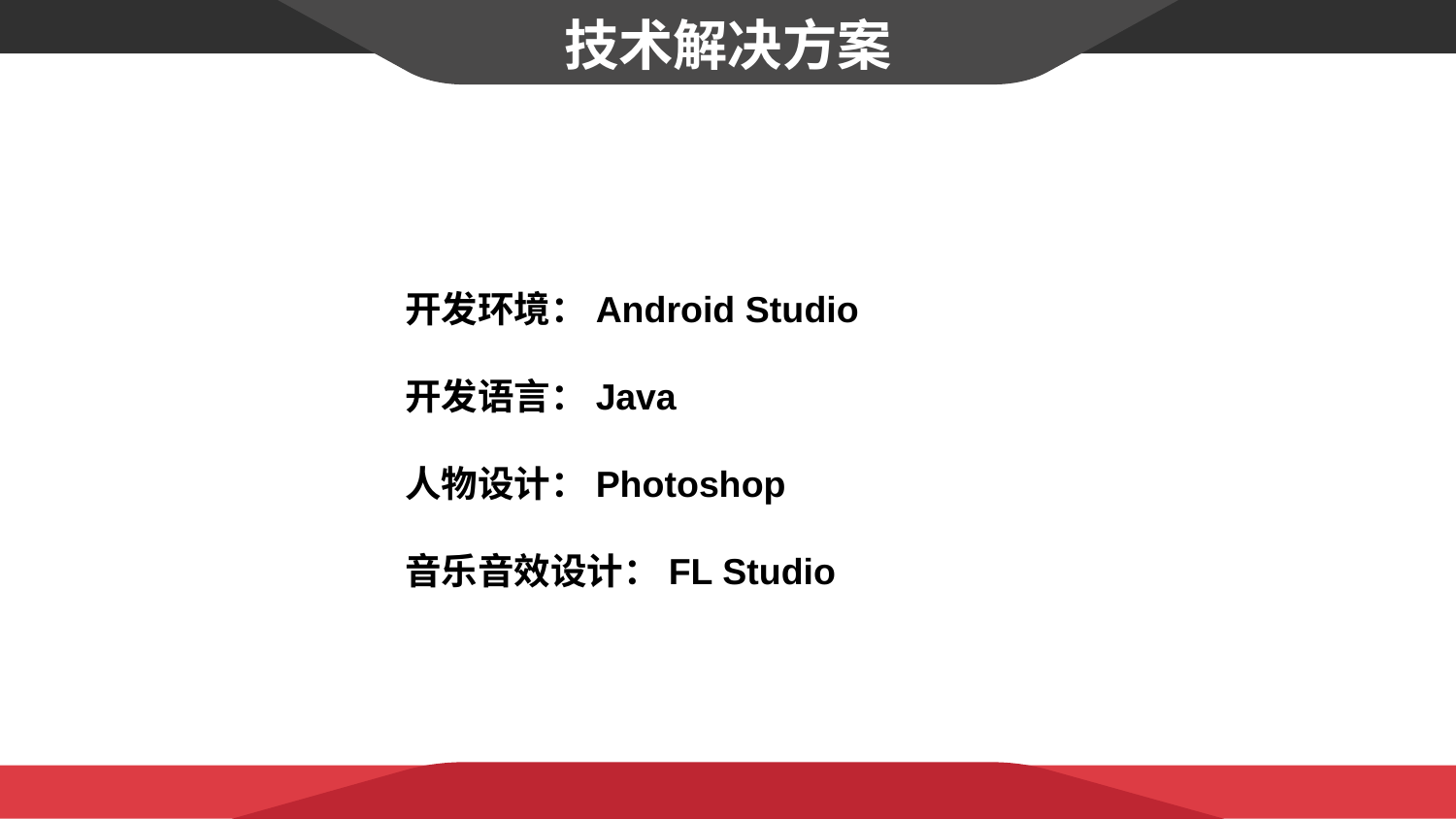

技术解决方案
开发环境：Android Studio
开发语言：Java
人物设计：Photoshop
音乐音效设计：FL Studio